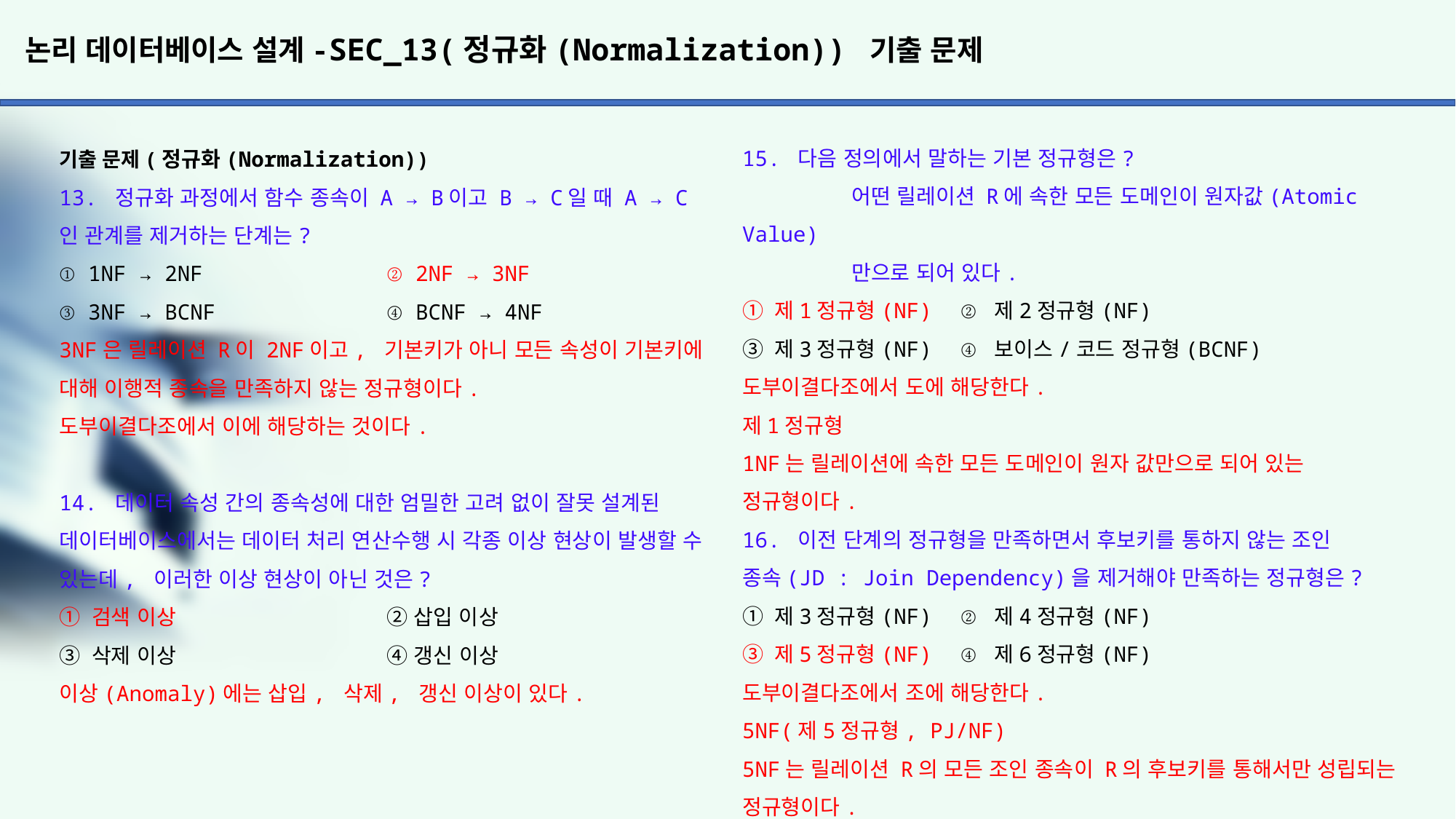

# 논리 데이터베이스 설계-SEC_13(정규화(Normalization)) 기출 문제
15. 다음 정의에서 말하는 기본 정규형은?
	어떤 릴레이션 R에 속한 모든 도메인이 원자값(Atomic Value)
	만으로 되어 있다.
① 제1정규형(NF)	② 제2정규형(NF)
③ 제3정규형(NF)	④ 보이스/코드 정규형(BCNF)
도부이결다조에서 도에 해당한다.
제1정규형
1NF는 릴레이션에 속한 모든 도메인이 원자 값만으로 되어 있는
정규형이다.
16. 이전 단계의 정규형을 만족하면서 후보키를 통하지 않는 조인
종속(JD : Join Dependency)을 제거해야 만족하는 정규형은?
① 제3정규형(NF)	② 제4정규형(NF)
③ 제5정규형(NF)	④ 제6정규형(NF)
도부이결다조에서 조에 해당한다.
5NF(제5정규형, PJ/NF)
5NF는 릴레이션 R의 모든 조인 종속이 R의 후보키를 통해서만 성립되는
정규형이다.
조인 종속(Join Dependency) : 어떤 릴레이션 R의 속성에 대한
부분집합 A, B, ... , C가 있다고 해보자. 이때 만일 릴레이션 R이
자신의 프로젝션 A, B, ..., C를 모두 조인한 결과가 자신과 동일한
경우 릴레이션 R은 조인 종속(A, B, ...., C)를 만족한다고 한다.
기출 문제(정규화(Normalization))
13. 정규화 과정에서 함수 종속이 A → B이고 B → C일 때 A → C
인 관계를 제거하는 단계는?
① 1NF → 2NF		② 2NF → 3NF
③ 3NF → BCNF 		④ BCNF → 4NF
3NF은 릴레이션 R이 2NF이고, 기본키가 아니 모든 속성이 기본키에 대해 이행적 종속을 만족하지 않는 정규형이다.
도부이결다조에서 이에 해당하는 것이다.

14. 데이터 속성 간의 종속성에 대한 엄밀한 고려 없이 잘못 설계된 데이터베이스에서는 데이터 처리 연산수행 시 각종 이상 현상이 발생할 수 있는데, 이러한 이상 현상이 아닌 것은?
① 검색 이상		② 삽입 이상
③ 삭제 이상		④ 갱신 이상
이상(Anomaly)에는 삽입, 삭제, 갱신 이상이 있다.